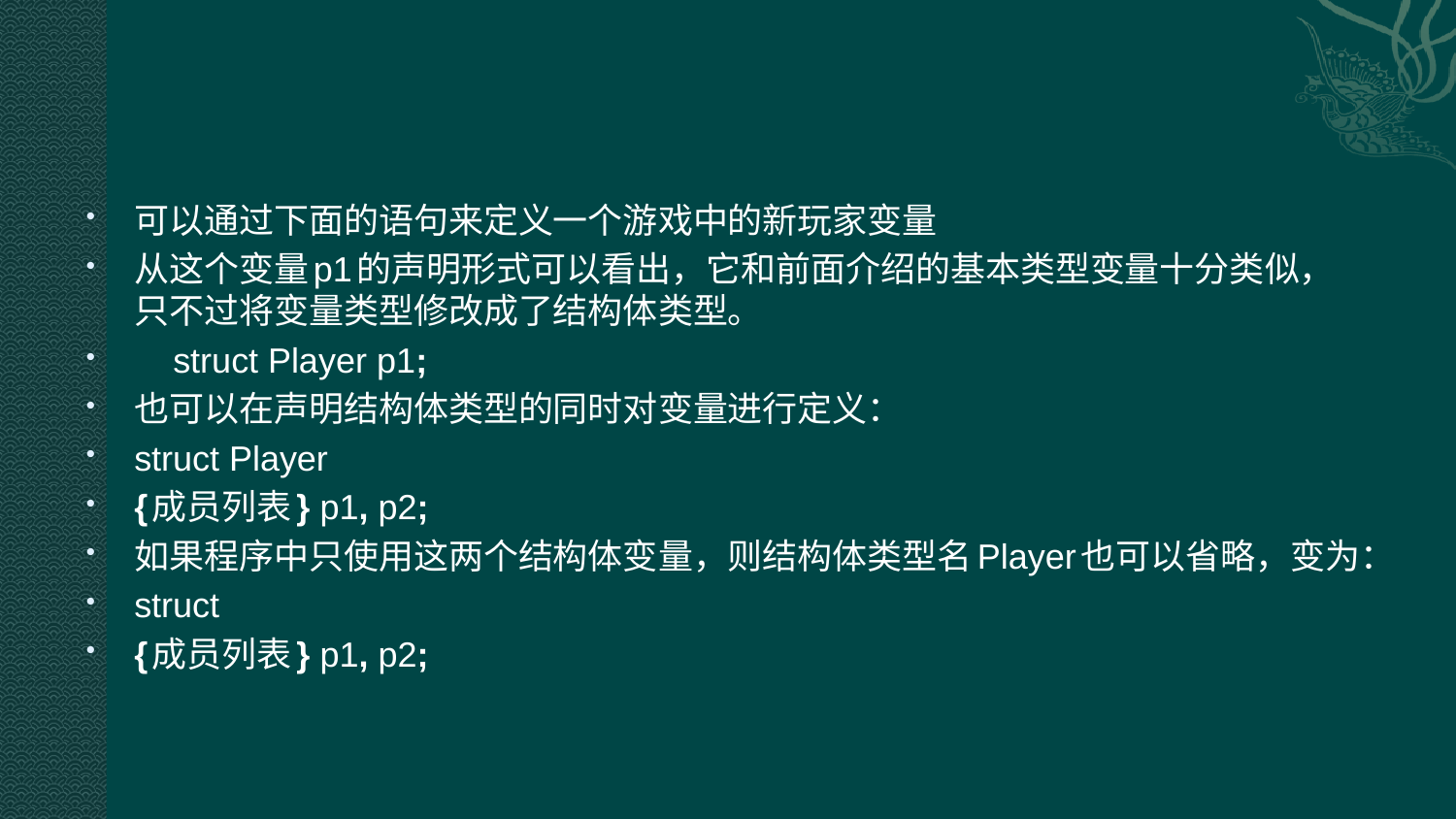

#
可以通过下面的语句来定义一个游戏中的新玩家变量
从这个变量p1的声明形式可以看出，它和前面介绍的基本类型变量十分类似，只不过将变量类型修改成了结构体类型。
    struct Player p1;
也可以在声明结构体类型的同时对变量进行定义：
struct Player
{成员列表} p1, p2;
如果程序中只使用这两个结构体变量，则结构体类型名Player也可以省略，变为：
struct
{成员列表} p1, p2;